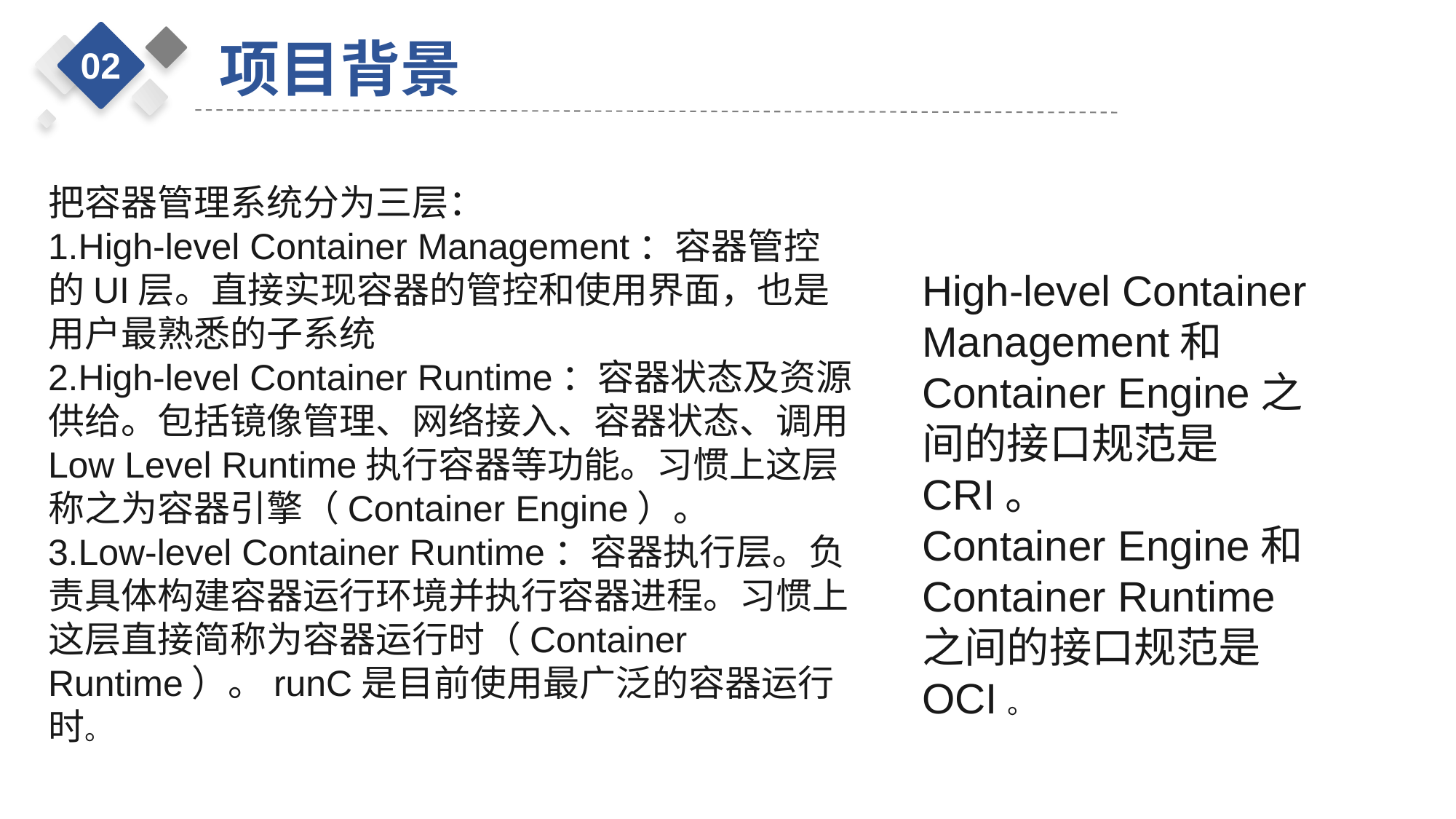

项目背景

02

把容器管理系统分为三层：
High-level Container Management：容器管控的UI层。直接实现容器的管控和使用界面，也是用户最熟悉的子系统
High-level Container Runtime：容器状态及资源供给。包括镜像管理、网络接入、容器状态、调用Low Level Runtime执行容器等功能。习惯上这层称之为容器引擎（Container Engine）。
Low-level Container Runtime：容器执行层。负责具体构建容器运行环境并执行容器进程。习惯上这层直接简称为容器运行时（Container Runtime）。runC是目前使用最广泛的容器运行时。
High-level Container Management和Container Engine之间的接口规范是CRI。
Container Engine和Container Runtime之间的接口规范是OCI。